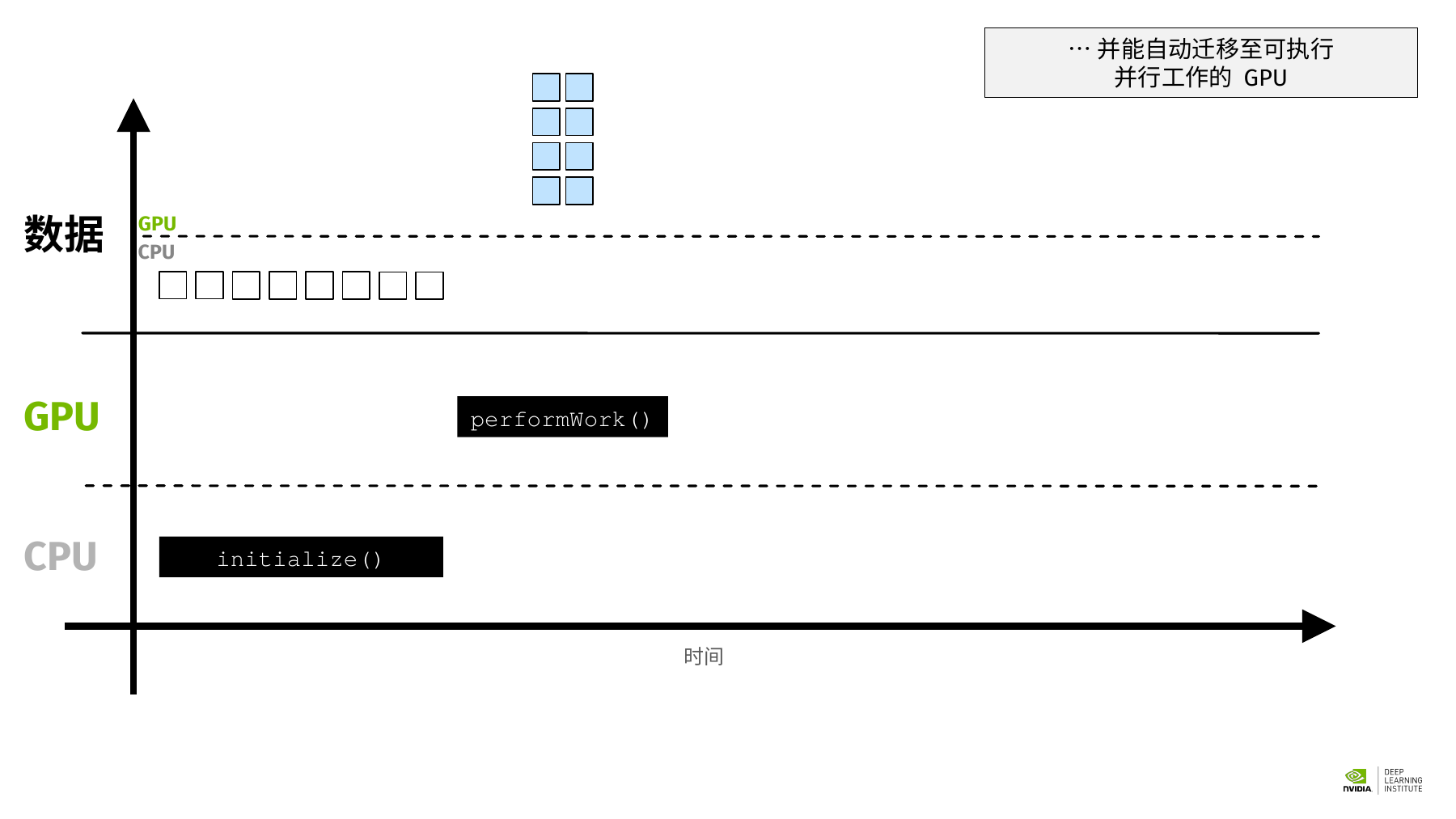

…并能自动迁移至可执行
并行工作的 GPU

时间
GPU
数据
CPU

GPU
performWork()
CPU
initialize()
时间